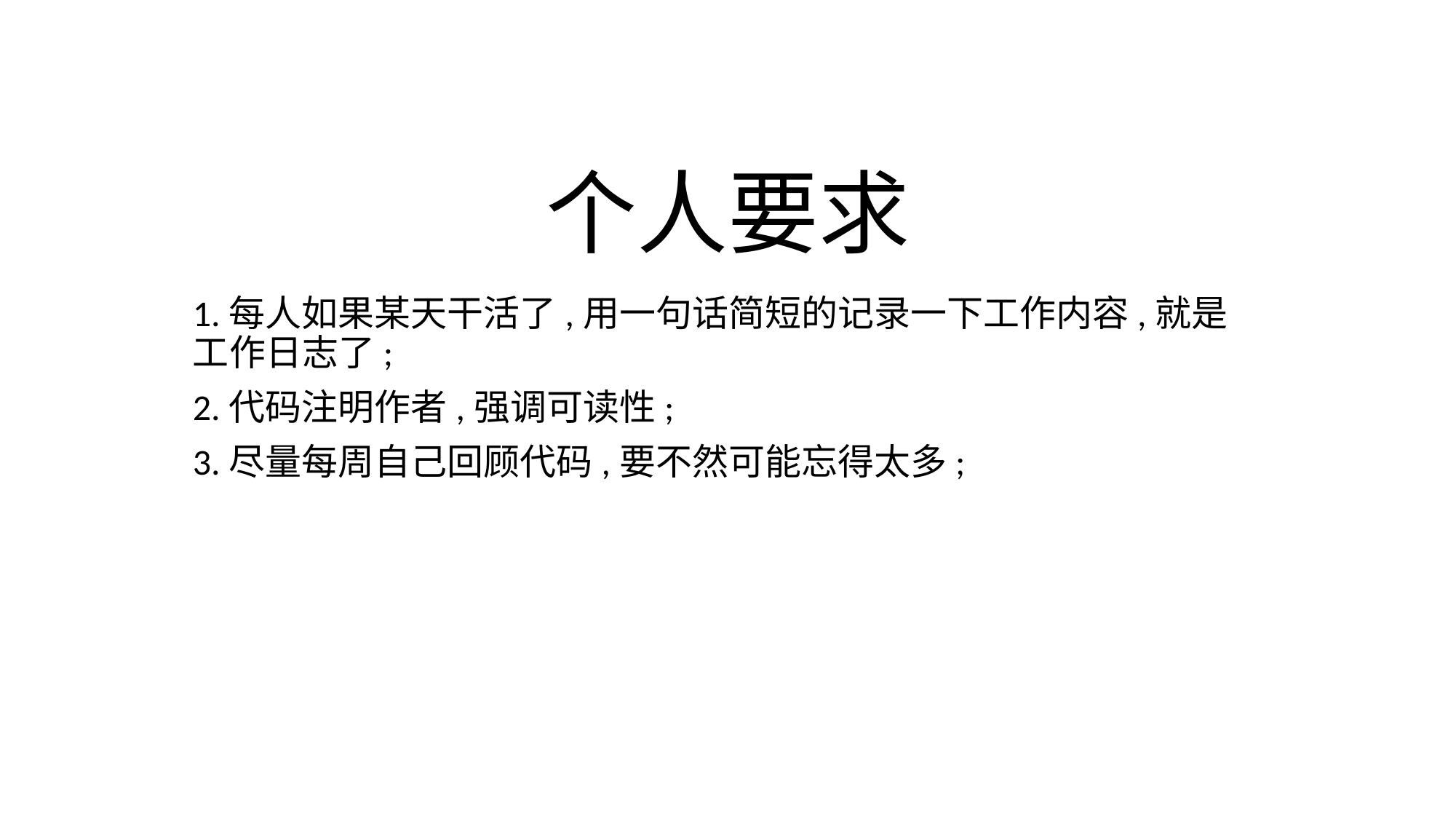

# 个人要求
1.每人如果某天干活了,用一句话简短的记录一下工作内容,就是工作日志了;
2.代码注明作者,强调可读性;
3.尽量每周自己回顾代码,要不然可能忘得太多;